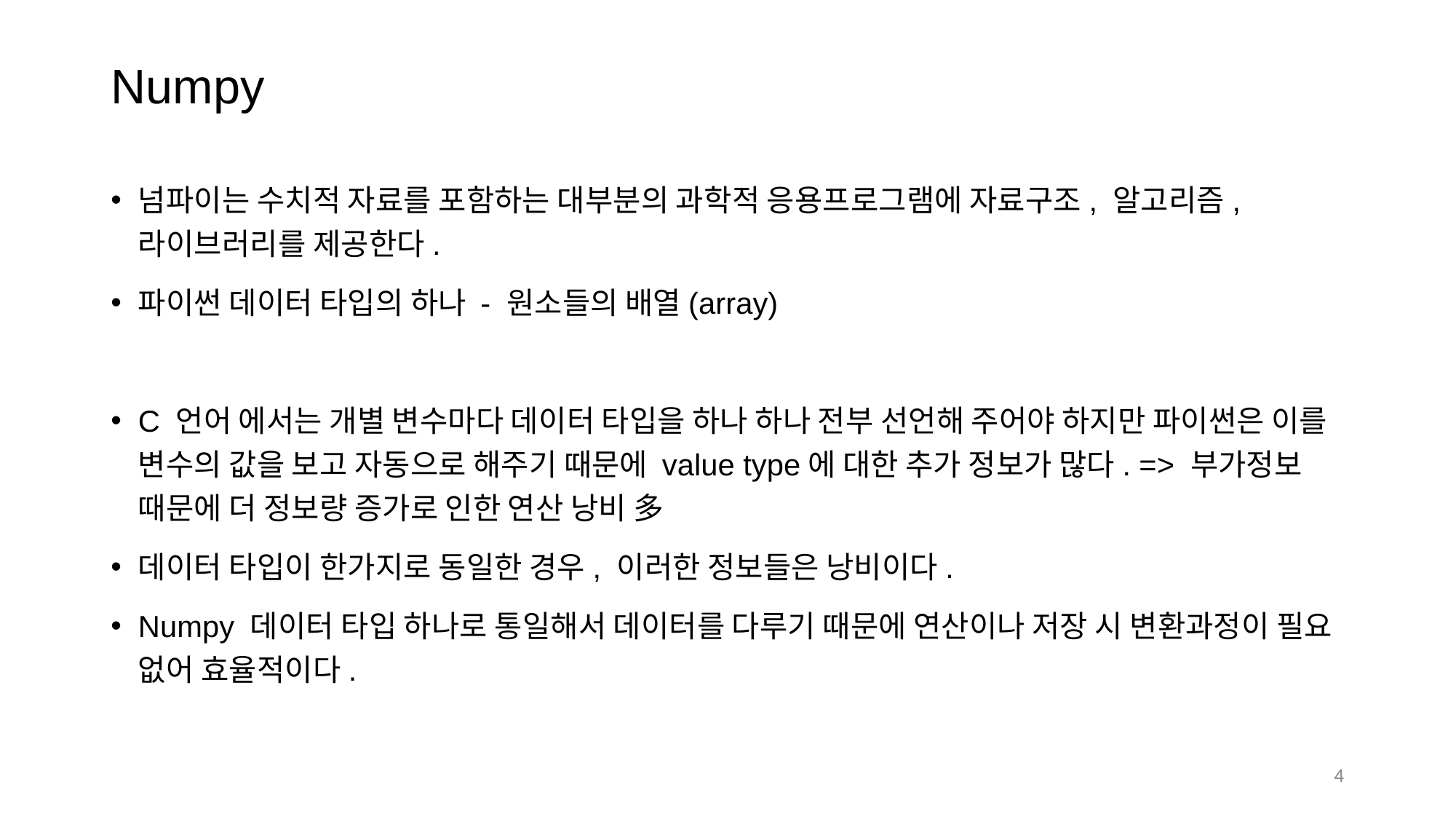

# Numpy
넘파이는 수치적 자료를 포함하는 대부분의 과학적 응용프로그램에 자료구조, 알고리즘, 라이브러리를 제공한다.
파이썬 데이터 타입의 하나 - 원소들의 배열(array)

C 언어 에서는 개별 변수마다 데이터 타입을 하나 하나 전부 선언해 주어야 하지만 파이썬은 이를 변수의 값을 보고 자동으로 해주기 때문에 value type에 대한 추가 정보가 많다. => 부가정보 때문에 더 정보량 증가로 인한 연산 낭비 多
데이터 타입이 한가지로 동일한 경우, 이러한 정보들은 낭비이다.
Numpy 데이터 타입 하나로 통일해서 데이터를 다루기 때문에 연산이나 저장 시 변환과정이 필요 없어 효율적이다.
4